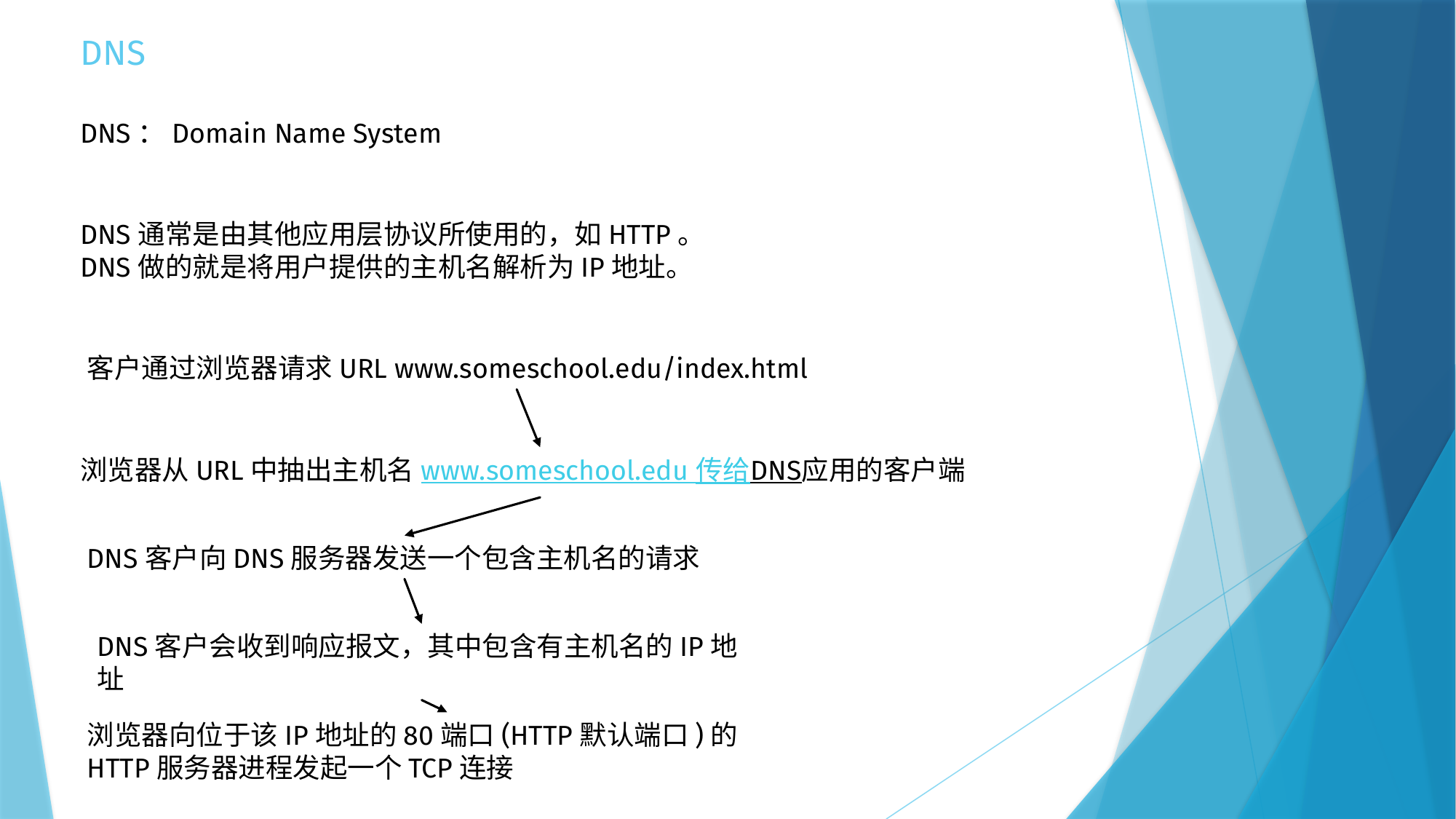

# DNS
DNS：Domain Name System
DNS通常是由其他应用层协议所使用的，如HTTP。
DNS做的就是将用户提供的主机名解析为IP地址。
客户通过浏览器请求URL www.someschool.edu/index.html
浏览器从URL中抽出主机名www.someschool.edu 传给DNS应用的客户端
DNS客户向DNS服务器发送一个包含主机名的请求
DNS客户会收到响应报文，其中包含有主机名的IP地址
浏览器向位于该IP地址的80端口(HTTP默认端口)的HTTP服务器进程发起一个TCP连接